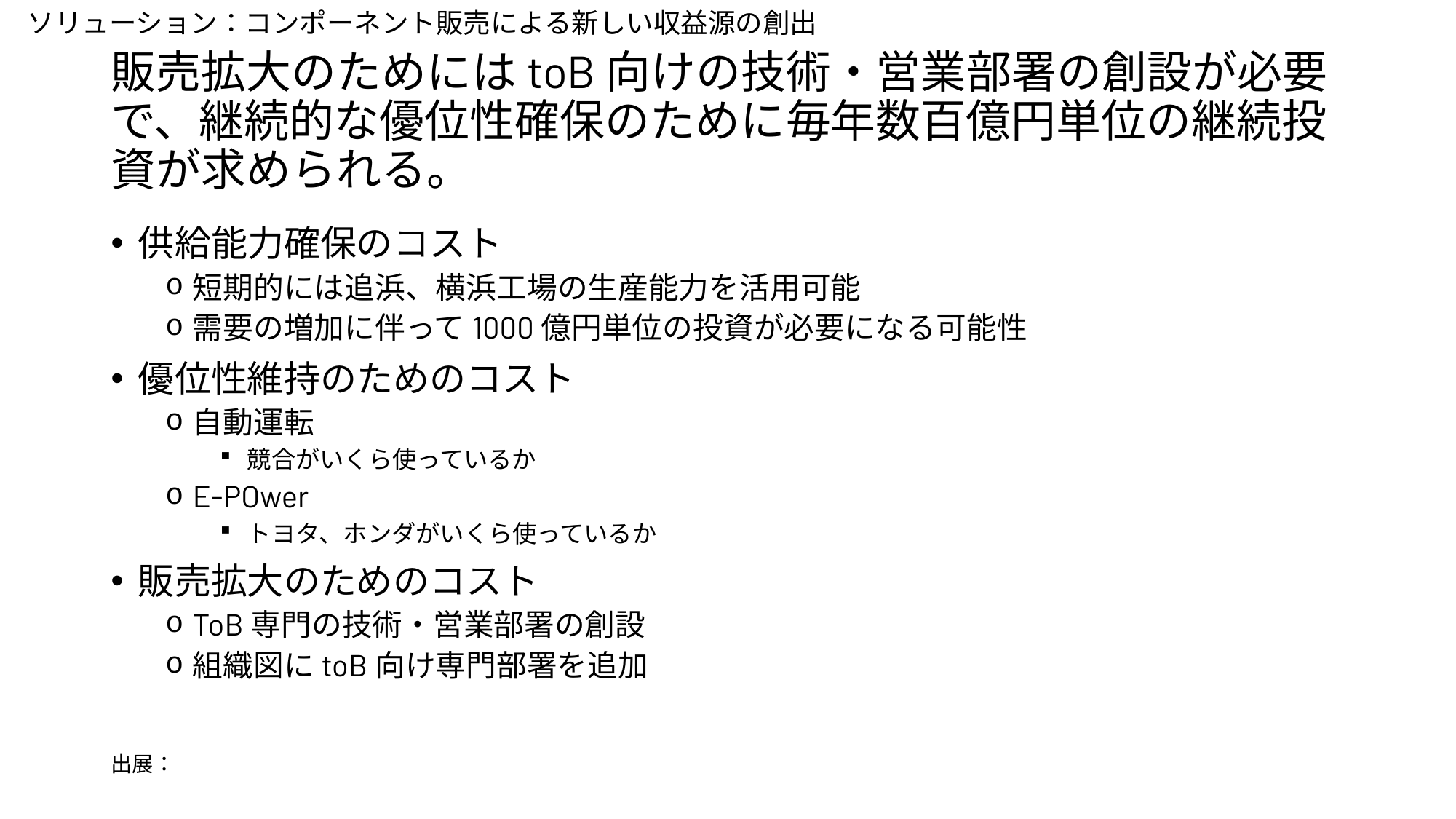

ソリューション：コンポーネント販売による新しい収益源の創出

# 販売拡大のためにはtoB向けの技術・営業部署の創設が必要で、継続的な優位性確保のために毎年数百億円単位の継続投資が求められる。
供給能力確保のコスト
短期的には追浜、横浜工場の生産能力を活用可能
需要の増加に伴って1000億円単位の投資が必要になる可能性
優位性維持のためのコスト
自動運転
競合がいくら使っているか
E-POwer
トヨタ、ホンダがいくら使っているか
販売拡大のためのコスト
ToB専門の技術・営業部署の創設
組織図にtoB向け専門部署を追加
出展：